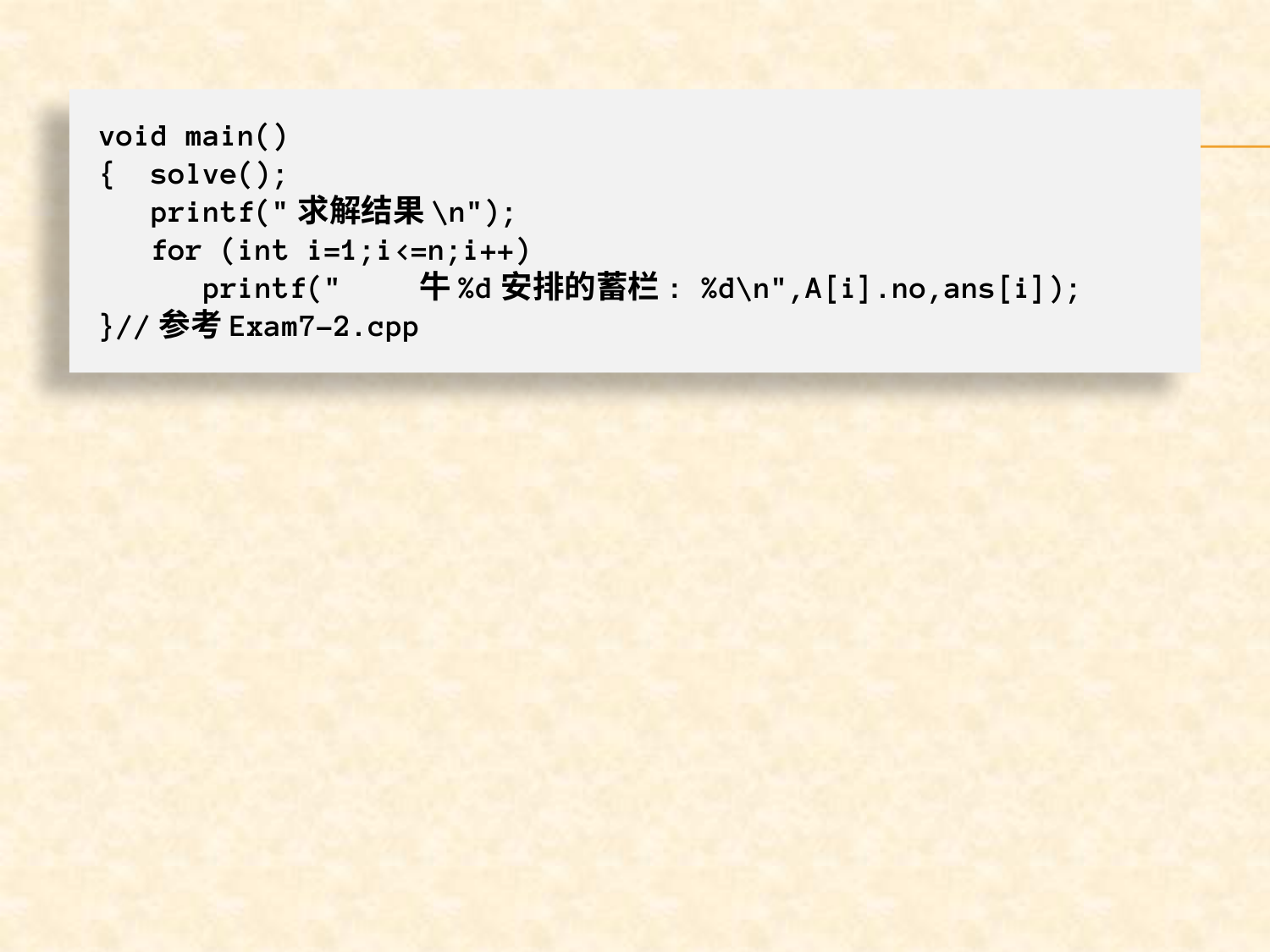

void main()
{  solve();
   printf("求解结果\n");
   for (int i=1;i<=n;i++)
      printf("    牛%d安排的蓄栏: %d\n",A[i].no,ans[i]);
}//参考Exam7-2.cpp